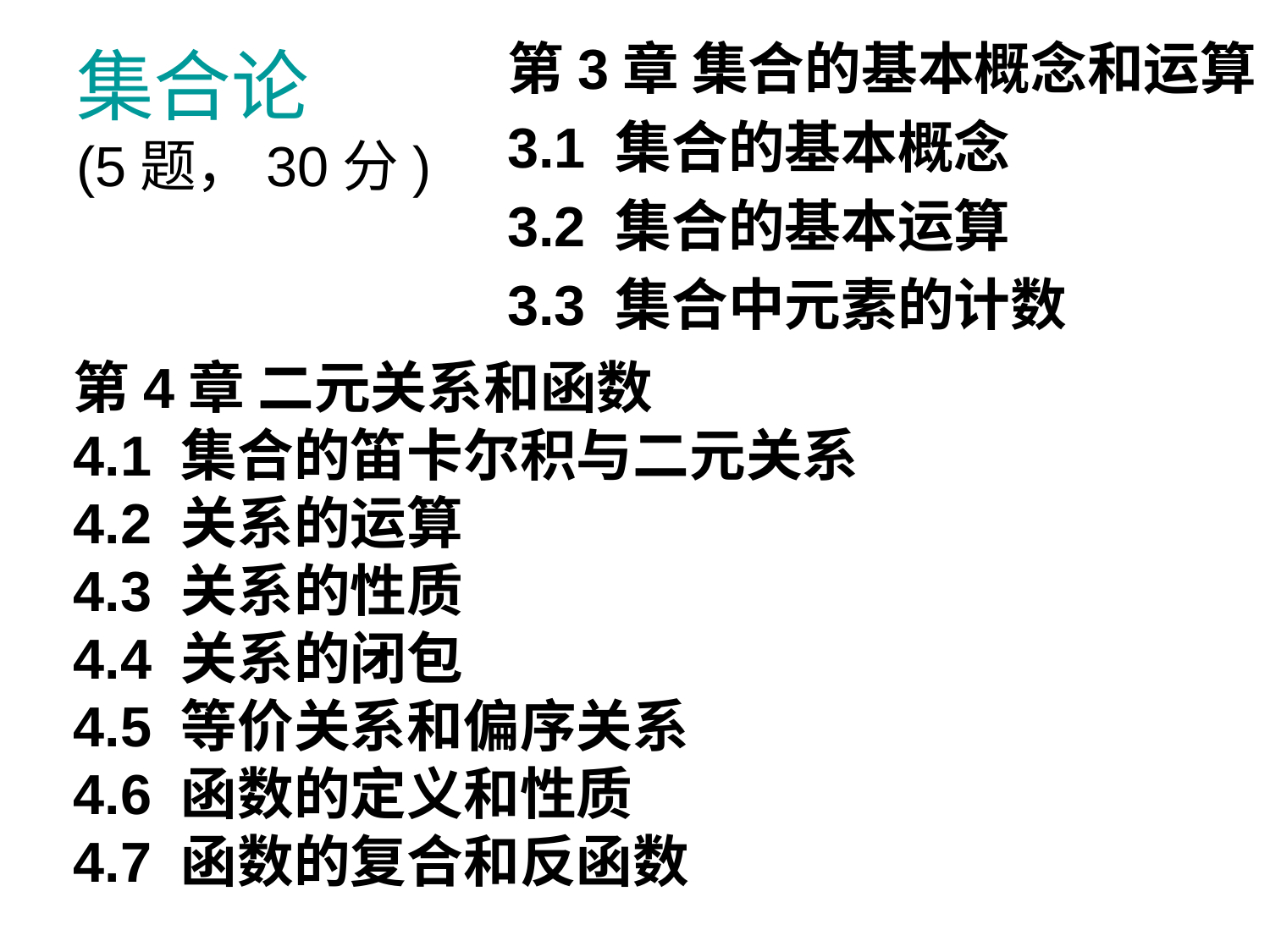

第3章 集合的基本概念和运算
3.1 集合的基本概念
3.2 集合的基本运算
3.3 集合中元素的计数
# 集合论 (5题，30分)
第4章 二元关系和函数
4.1 集合的笛卡尔积与二元关系
4.2 关系的运算
4.3 关系的性质
4.4 关系的闭包
4.5 等价关系和偏序关系
4.6 函数的定义和性质
4.7 函数的复合和反函数